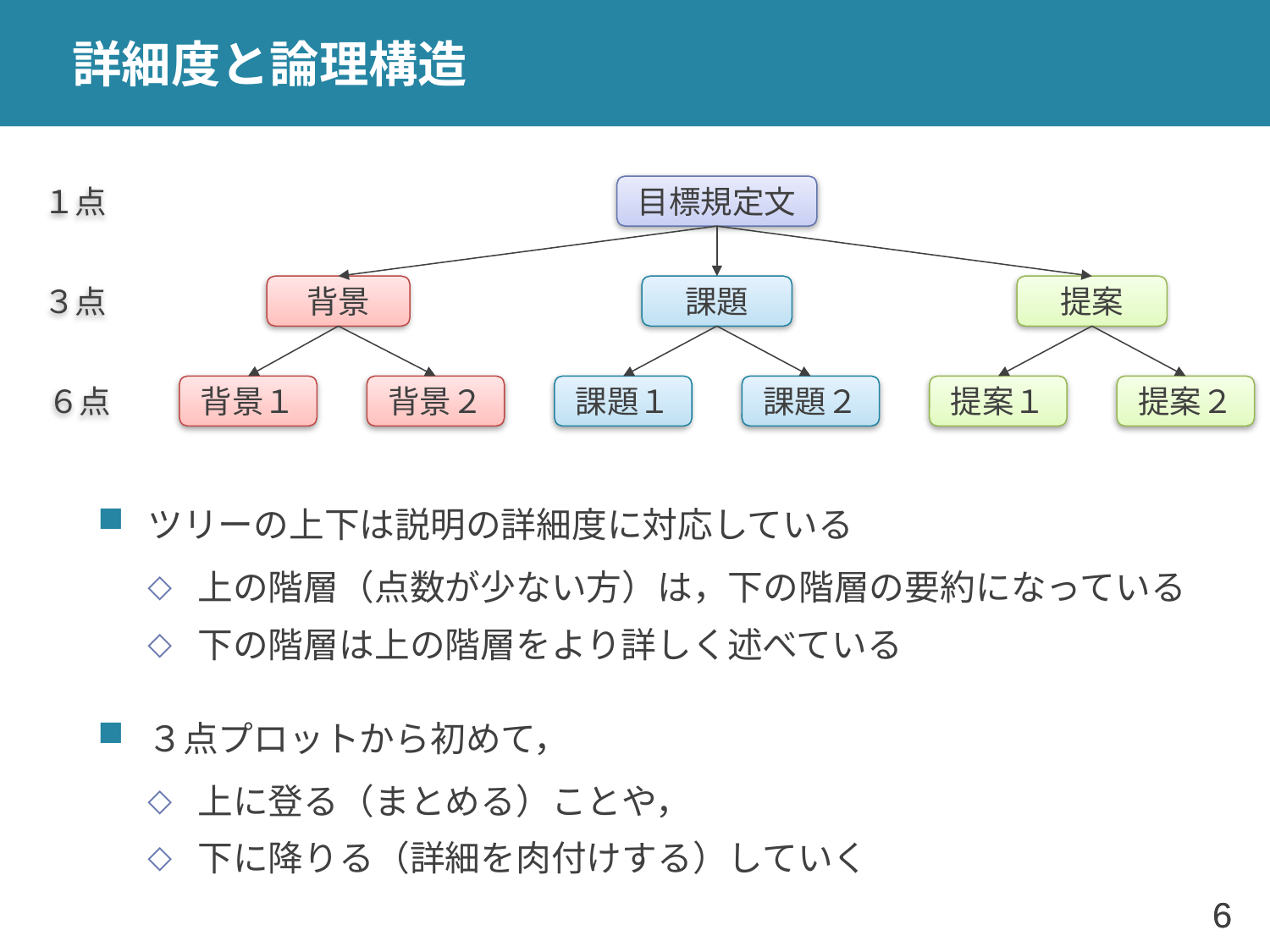

# 詳細度と論理構造
１点
目標規定文
３点
背景
課題
提案
６点
背景１
背景２
課題１
課題２
提案１
提案２
ツリーの上下は説明の詳細度に対応している
上の階層（点数が少ない方）は，下の階層の要約になっている
下の階層は上の階層をより詳しく述べている
３点プロットから初めて，
上に登る（まとめる）ことや，
下に降りる（詳細を肉付けする）していく